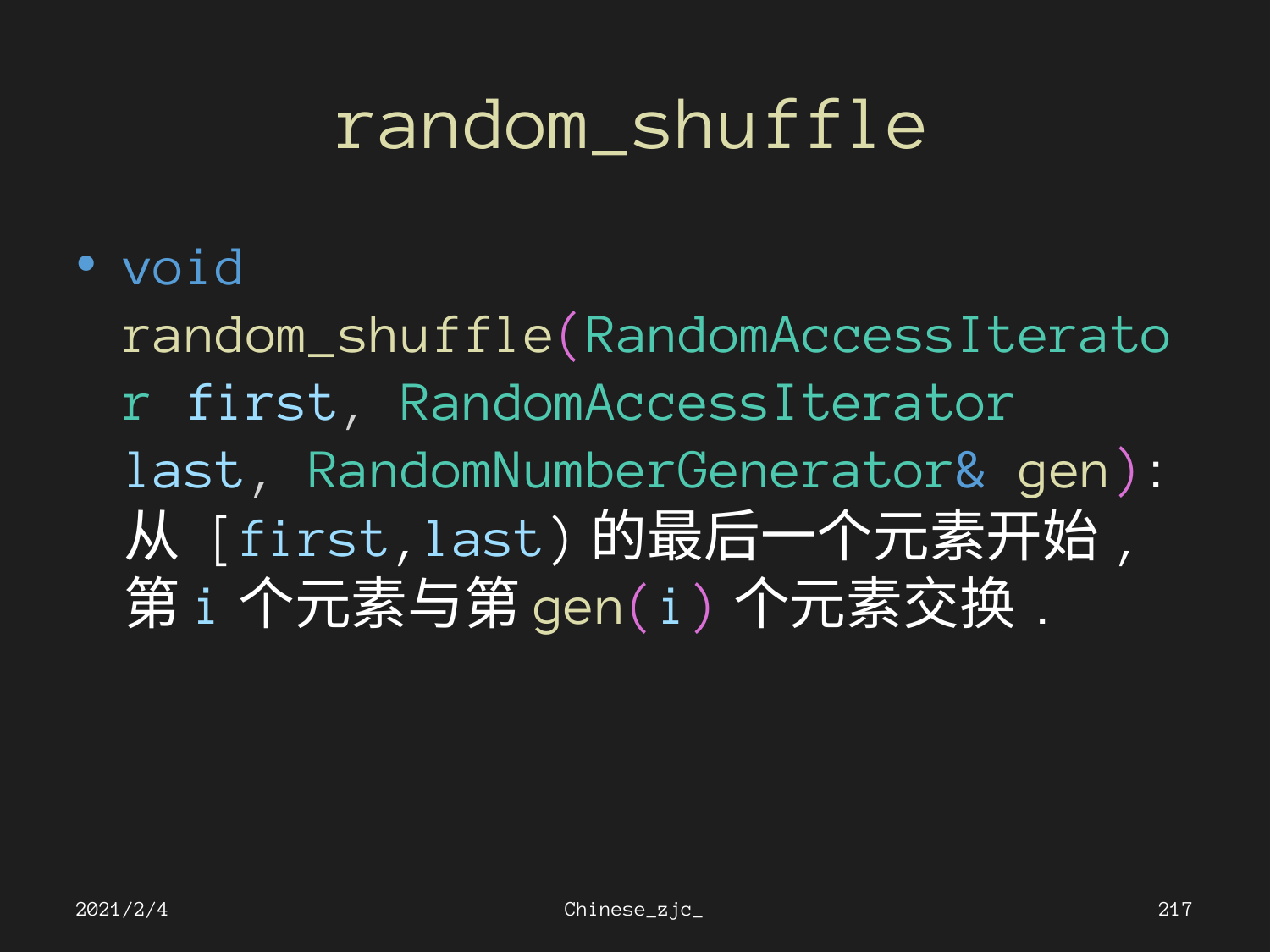

# random_shuffle
void random_shuffle(RandomAccessIterator first, RandomAccessIterator last, RandomNumberGenerator& gen):从 [first,last)的最后一个元素开始,第i个元素与第gen(i)个元素交换.
2021/2/4
Chinese_zjc_
217